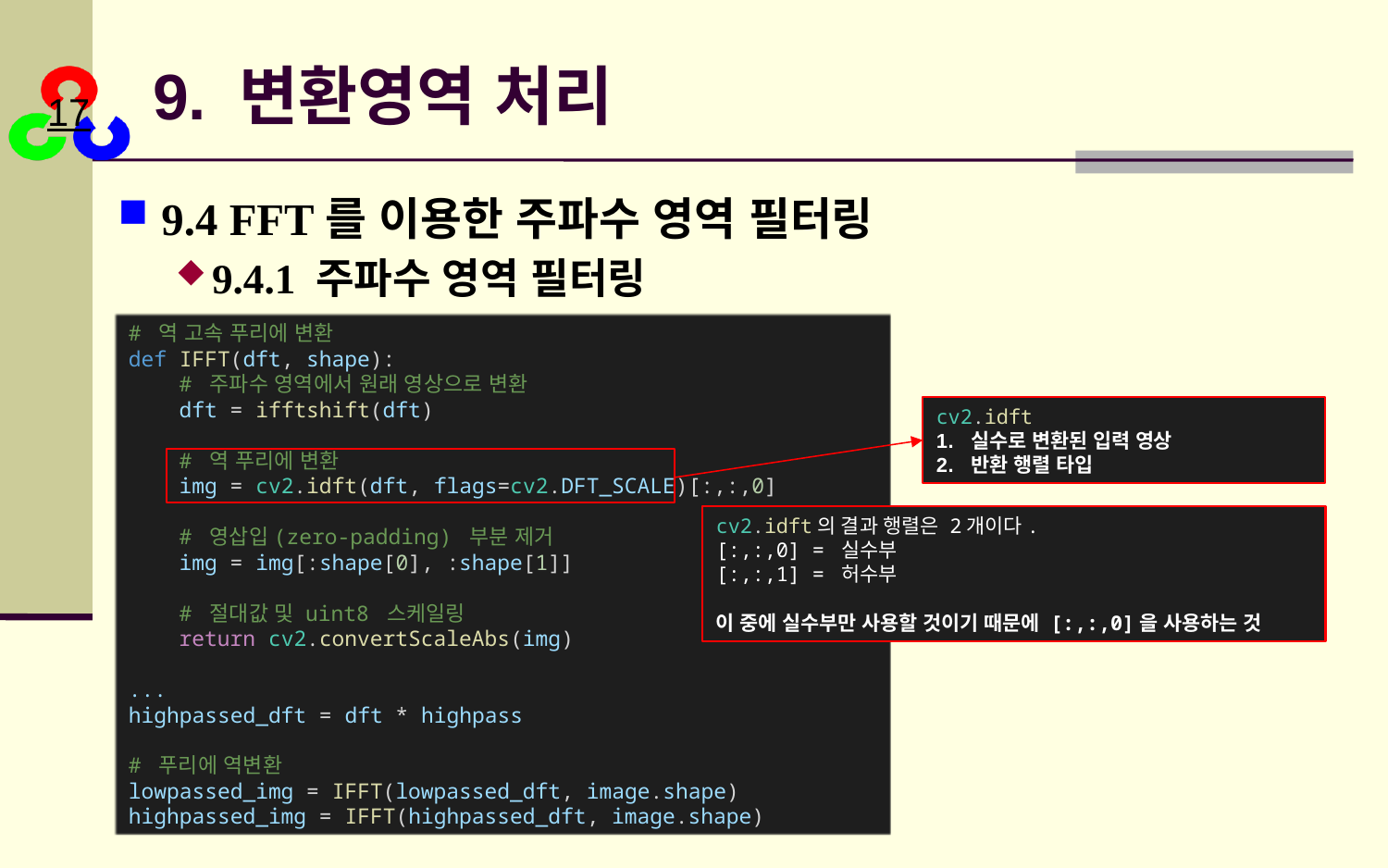

# 9. 변환영역 처리
9.4 FFT를 이용한 주파수 영역 필터링
9.4.1 주파수 영역 필터링
# 역 고속 푸리에 변환
def IFFT(dft, shape):
    # 주파수 영역에서 원래 영상으로 변환
    dft = ifftshift(dft)

    # 역 푸리에 변환
    img = cv2.idft(dft, flags=cv2.DFT_SCALE)[:,:,0]

    # 영삽입(zero-padding) 부분 제거
    img = img[:shape[0], :shape[1]]

    # 절대값 및 uint8 스케일링
    return cv2.convertScaleAbs(img)

...
highpassed_dft = dft * highpass

# 푸리에 역변환
lowpassed_img = IFFT(lowpassed_dft, image.shape)
highpassed_img = IFFT(highpassed_dft, image.shape)
cv2.idft
실수로 변환된 입력 영상
반환 행렬 타입

cv2.idft의 결과 행렬은 2개이다.
[:,:,0] = 실수부
[:,:,1] = 허수부

이 중에 실수부만 사용할 것이기 때문에 [:,:,0]을 사용하는 것